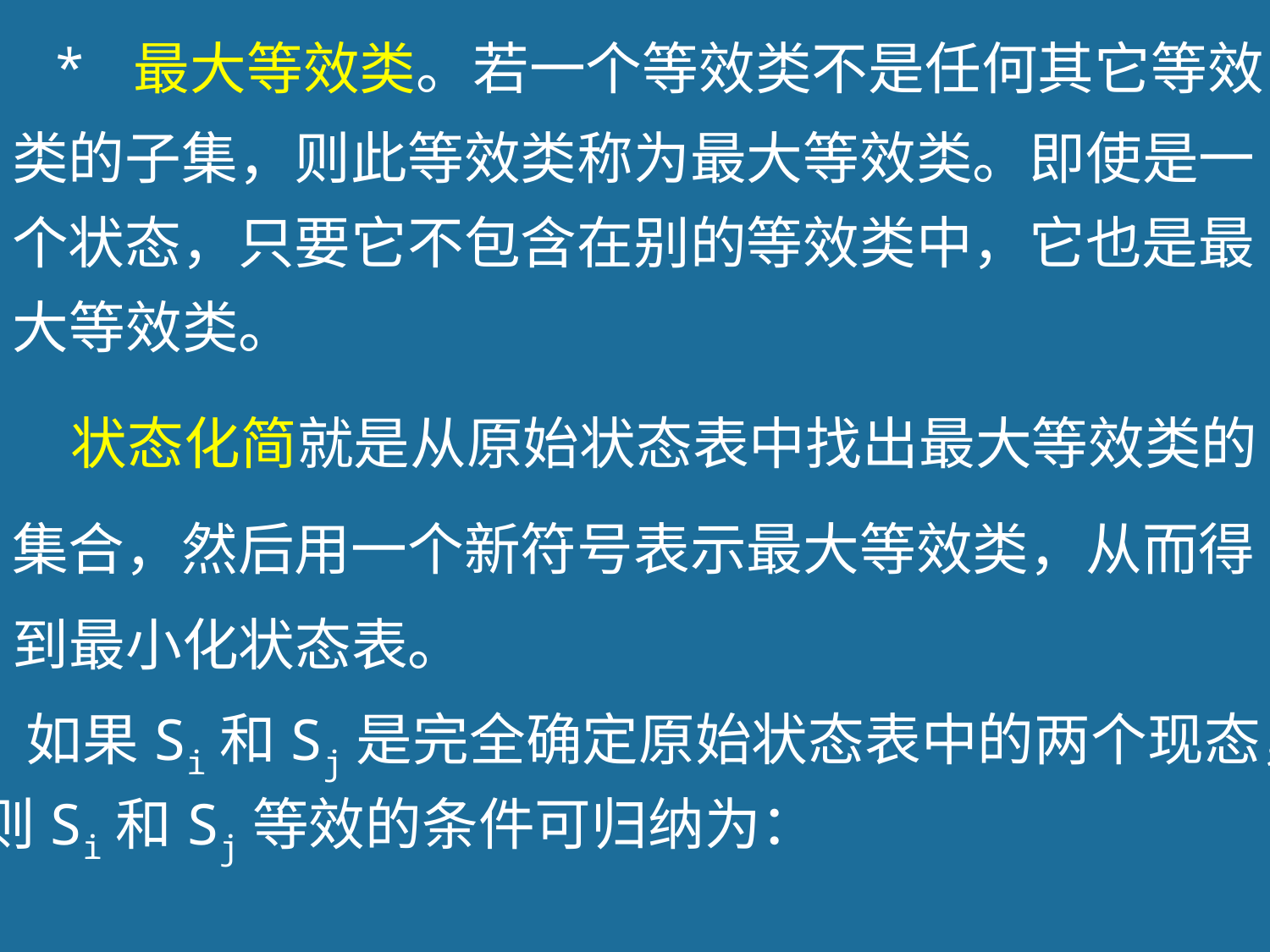

* 最大等效类。若一个等效类不是任何其它等效
类的子集，则此等效类称为最大等效类。即使是一
个状态，只要它不包含在别的等效类中，它也是最
大等效类。
状态化简就是从原始状态表中找出最大等效类的
集合，然后用一个新符号表示最大等效类，从而得
到最小化状态表。
  如果Si和Sj是完全确定原始状态表中的两个现态，
则Si和Sj等效的条件可归纳为：
60